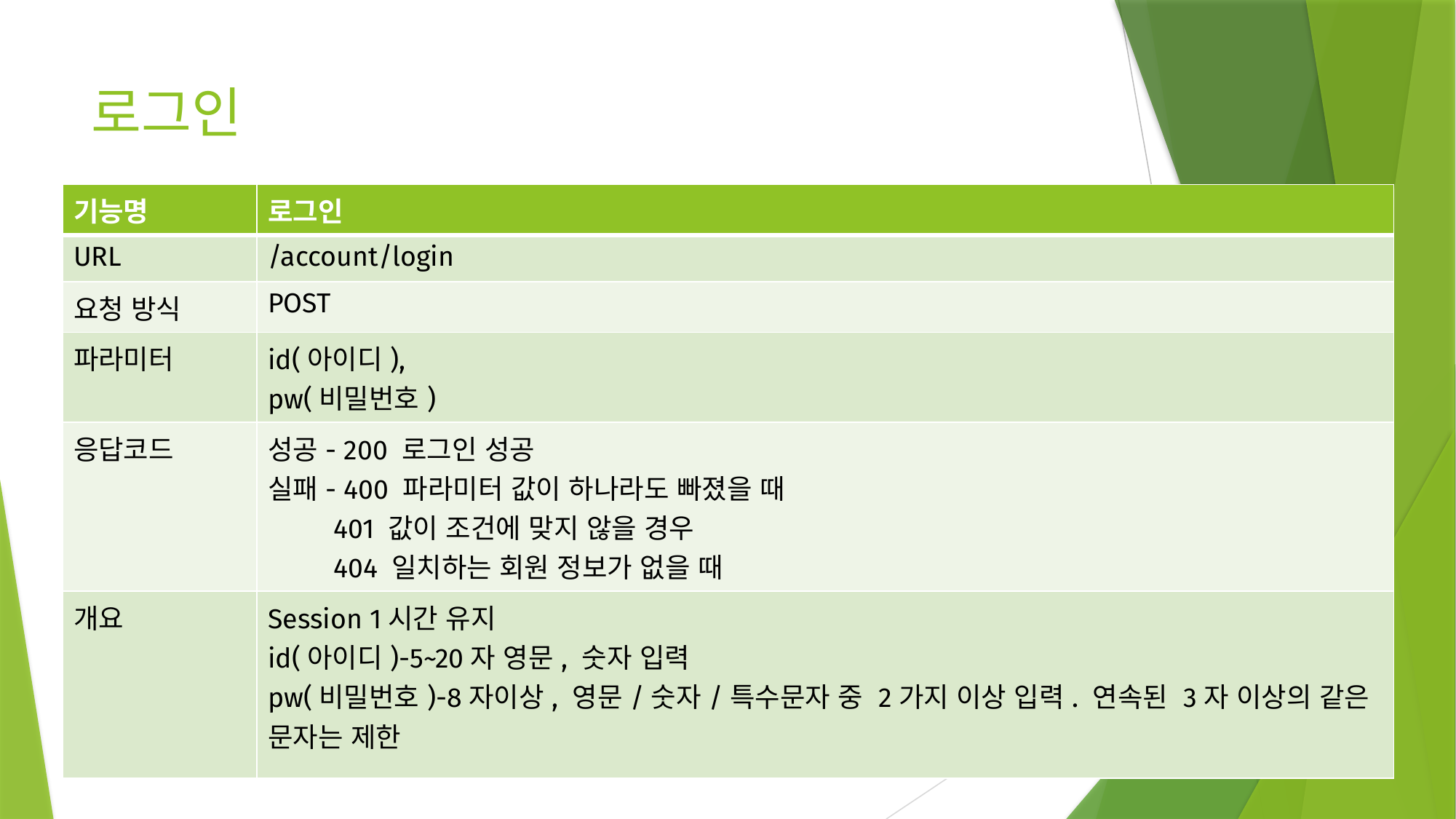

로그인
| 기능명 | 로그인 |
| --- | --- |
| URL | /account/login |
| 요청 방식 | POST |
| 파라미터 | id(아이디), pw(비밀번호) |
| 응답코드 | 성공- 200 로그인 성공 실패- 400 파라미터 값이 하나라도 빠졌을 때 401 값이 조건에 맞지 않을 경우 404 일치하는 회원 정보가 없을 때 |
| 개요 | Session 1시간 유지 id(아이디)-5~20자 영문, 숫자 입력 pw(비밀번호)-8자이상, 영문/숫자/특수문자 중 2가지 이상 입력. 연속된 3자 이상의 같은 문자는 제한 |